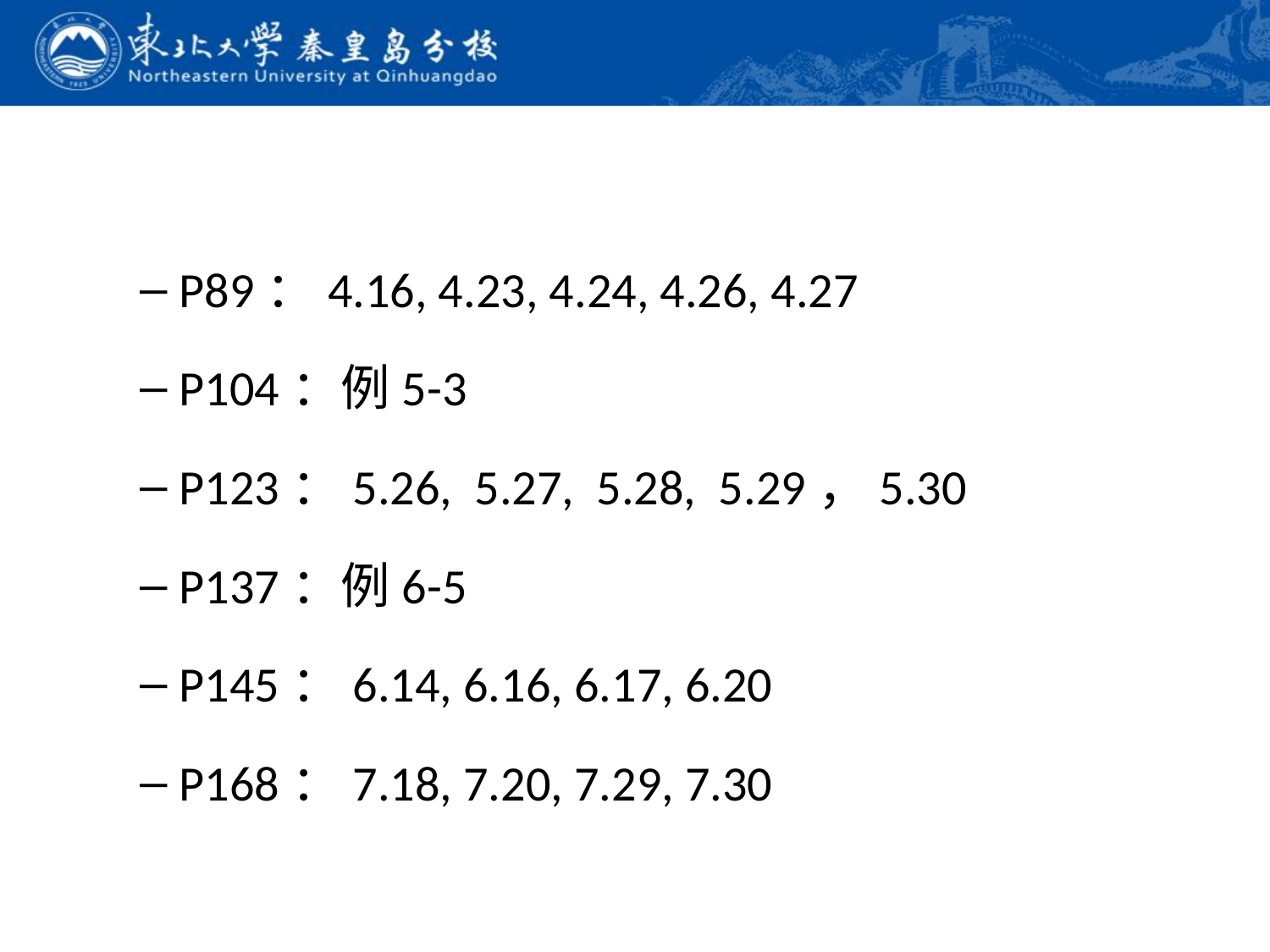

#
P89：4.16, 4.23, 4.24, 4.26, 4.27
P104：例5-3
P123：5.26,  5.27,  5.28,  5.29，5.30
P137：例6-5
P145：6.14, 6.16, 6.17, 6.20
P168：7.18, 7.20, 7.29, 7.30